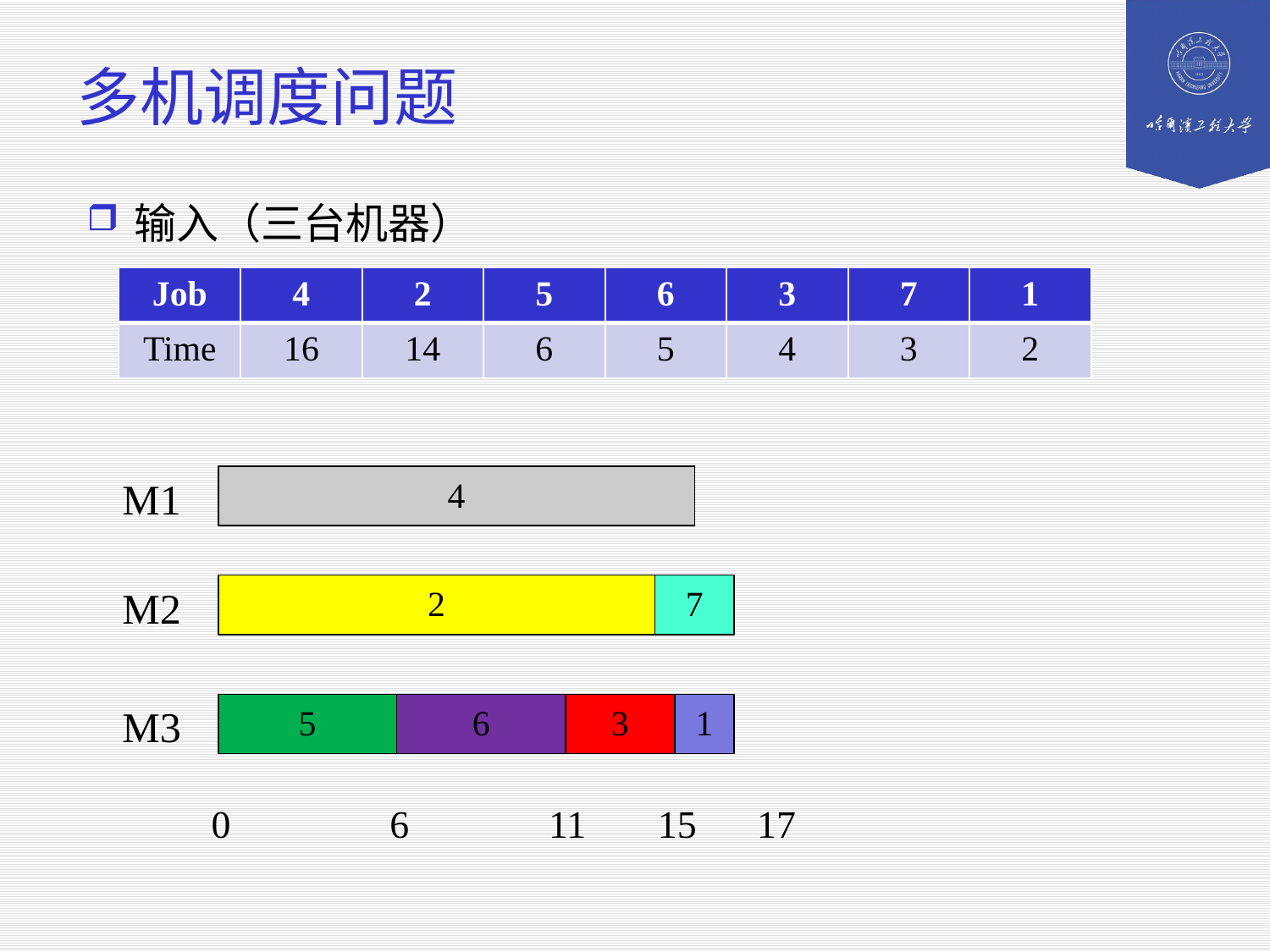

# 多机调度问题
输入（三台机器）
| Job | 1 | 2 | 3 | 4 | 5 | 6 | 7 |
| --- | --- | --- | --- | --- | --- | --- | --- |
| Time | 2 | 14 | 4 | 16 | 6 | 5 | 3 |
| Job | 4 | 2 | 5 | 6 | 3 | 7 | 1 |
| --- | --- | --- | --- | --- | --- | --- | --- |
| Time | 16 | 14 | 6 | 5 | 4 | 3 | 2 |
M1
4
M2
2
7
M3
5
6
3
1
0
6
11
15
17